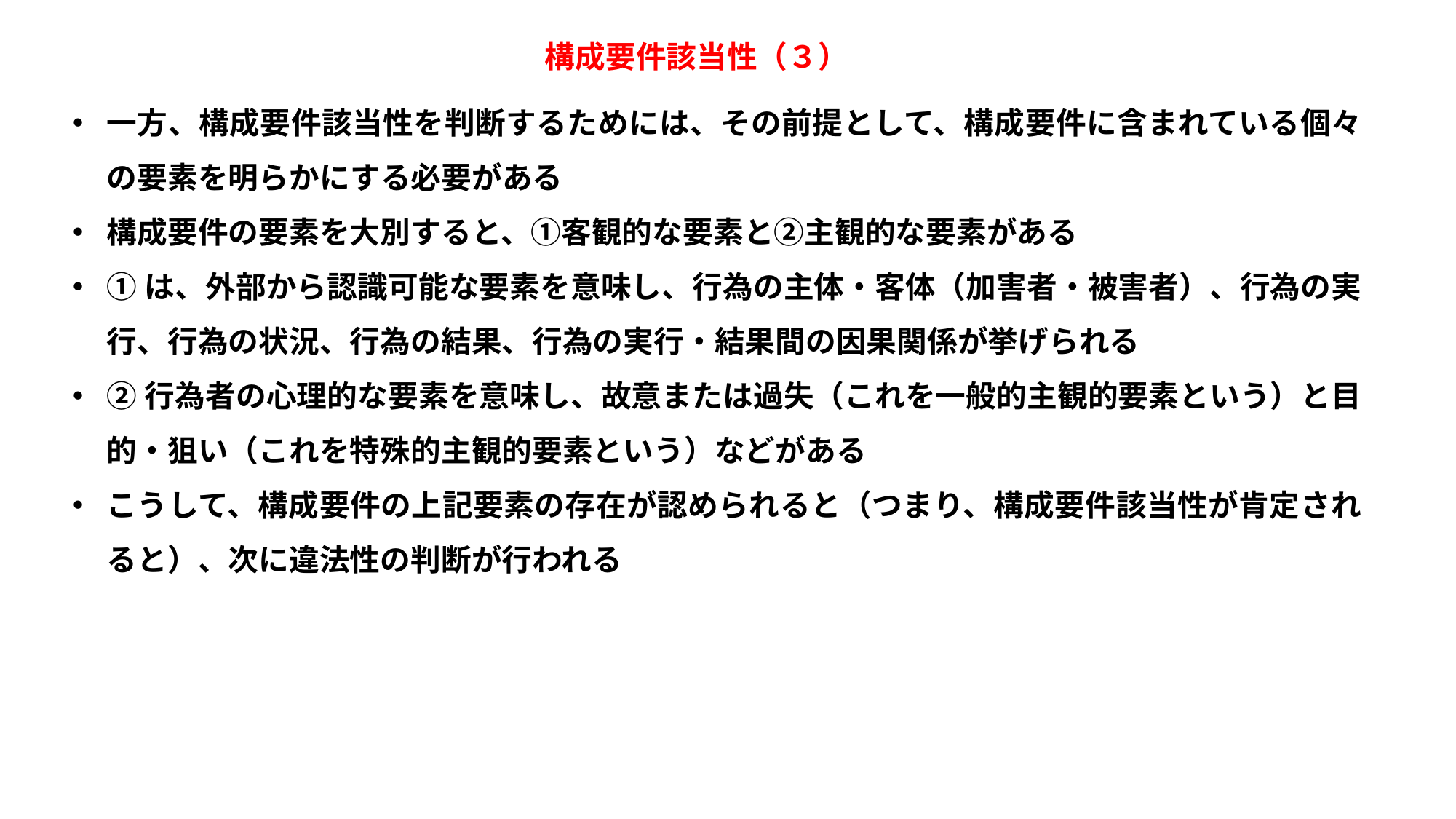

構成要件該当性（３）
一方、構成要件該当性を判断するためには、その前提として、構成要件に含まれている個々の要素を明らかにする必要がある
構成要件の要素を大別すると、①客観的な要素と②主観的な要素がある
①は、外部から認識可能な要素を意味し、行為の主体・客体（加害者・被害者）、行為の実行、行為の状況、行為の結果、行為の実行・結果間の因果関係が挙げられる
②行為者の心理的な要素を意味し、故意または過失（これを一般的主観的要素という）と目的・狙い（これを特殊的主観的要素という）などがある
こうして、構成要件の上記要素の存在が認められると（つまり、構成要件該当性が肯定されると）、次に違法性の判断が行われる